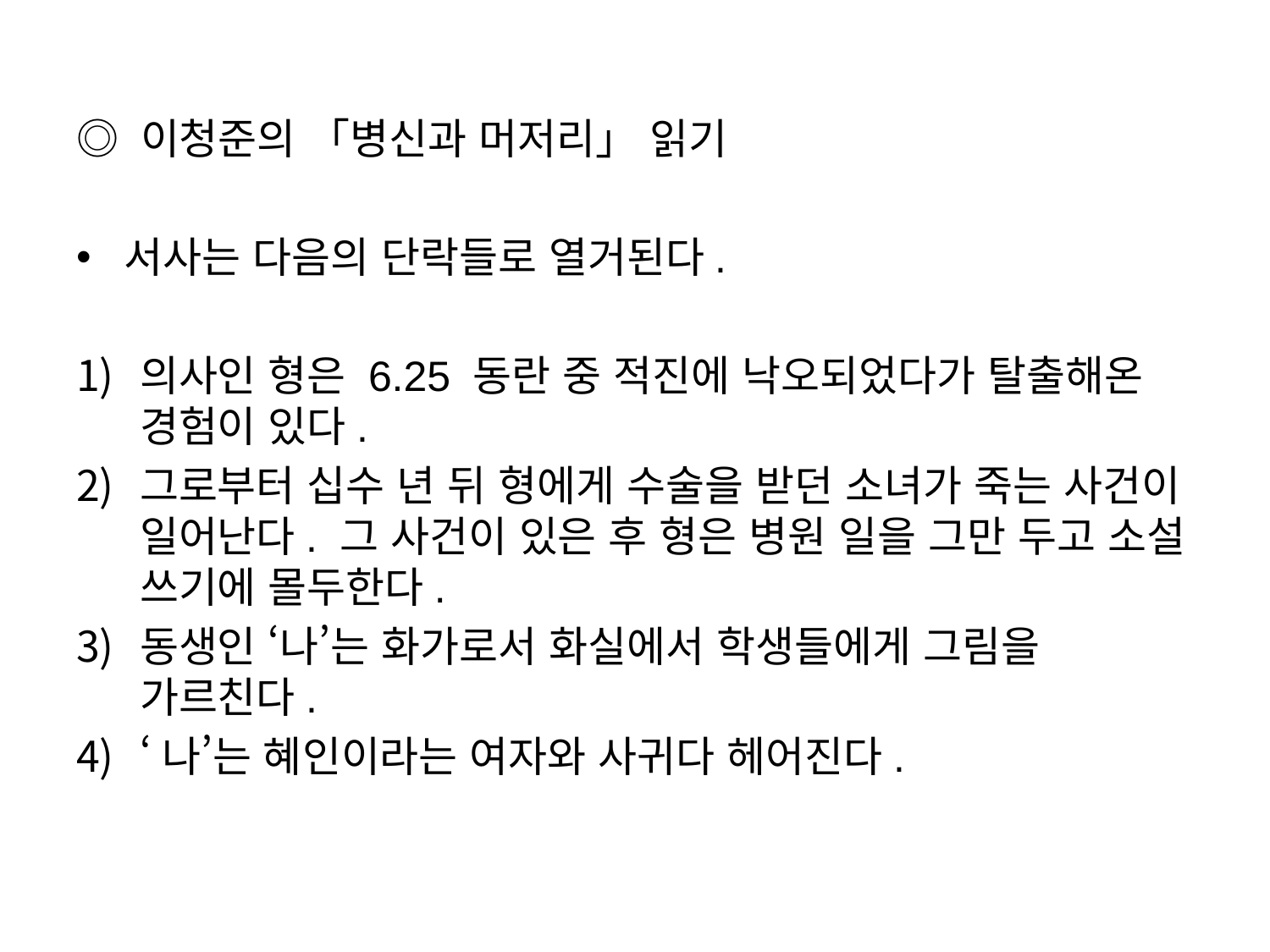

◎ 이청준의 「병신과 머저리」 읽기

서사는 다음의 단락들로 열거된다.

의사인 형은 6.25 동란 중 적진에 낙오되었다가 탈출해온 경험이 있다.
그로부터 십수 년 뒤 형에게 수술을 받던 소녀가 죽는 사건이 일어난다. 그 사건이 있은 후 형은 병원 일을 그만 두고 소설 쓰기에 몰두한다.
동생인 ‘나’는 화가로서 화실에서 학생들에게 그림을 가르친다.
‘나’는 혜인이라는 여자와 사귀다 헤어진다.